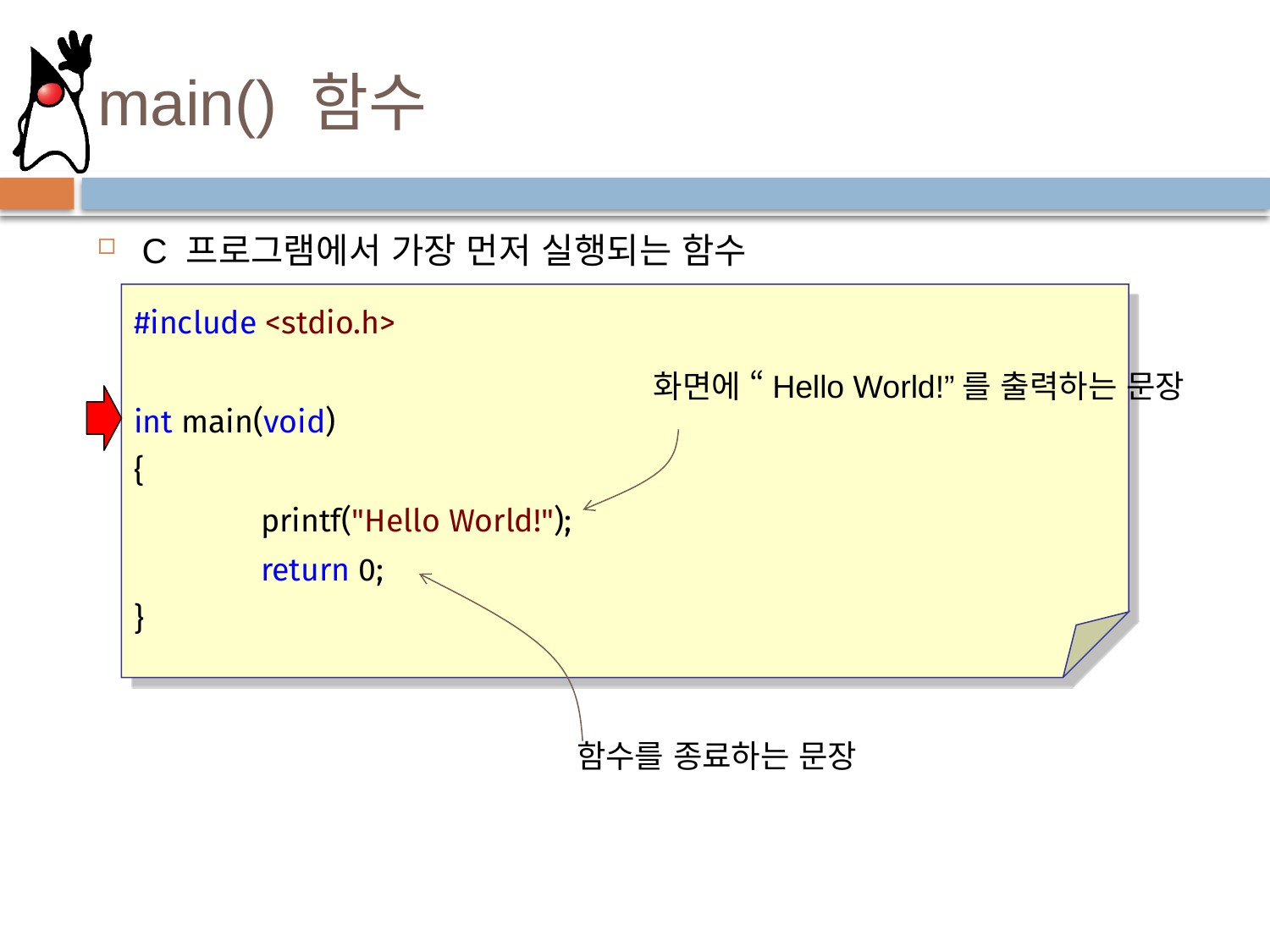

# main() 함수
C 프로그램에서 가장 먼저 실행되는 함수
#include <stdio.h>

int main(void)
{
	printf("Hello World!");
	return 0;
}
화면에 “Hello World!”를 출력하는 문장

함수를 종료하는 문장